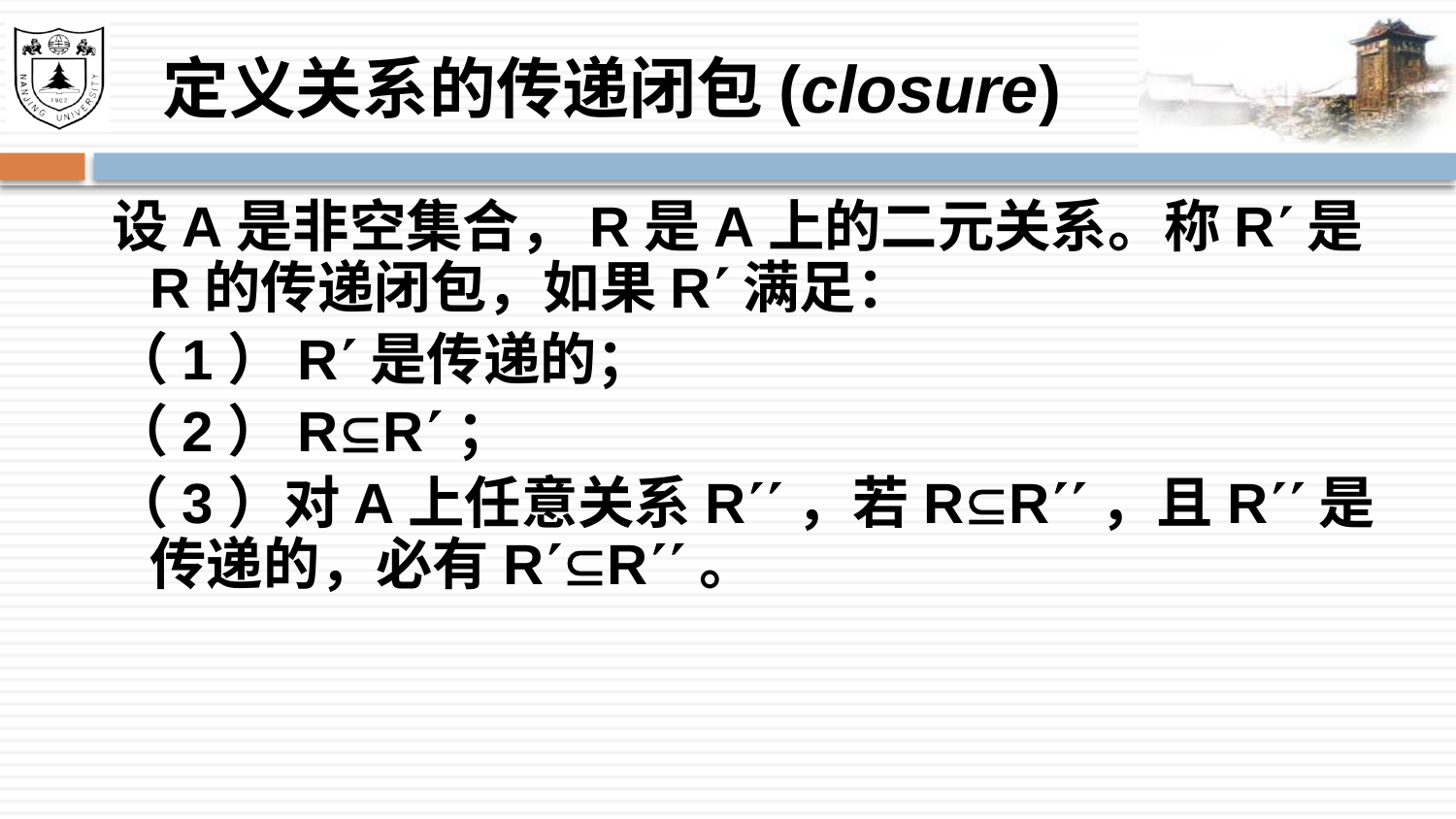

# 定义关系的传递闭包(closure)
设A是非空集合，R是A上的二元关系。称R′是R的传递闭包，如果R′满足：
（1）R′是传递的；
（2）R⊆R′；
（3）对A上任意关系R′′，若R⊆R′′，且R′′是传递的，必有R′⊆R′′。